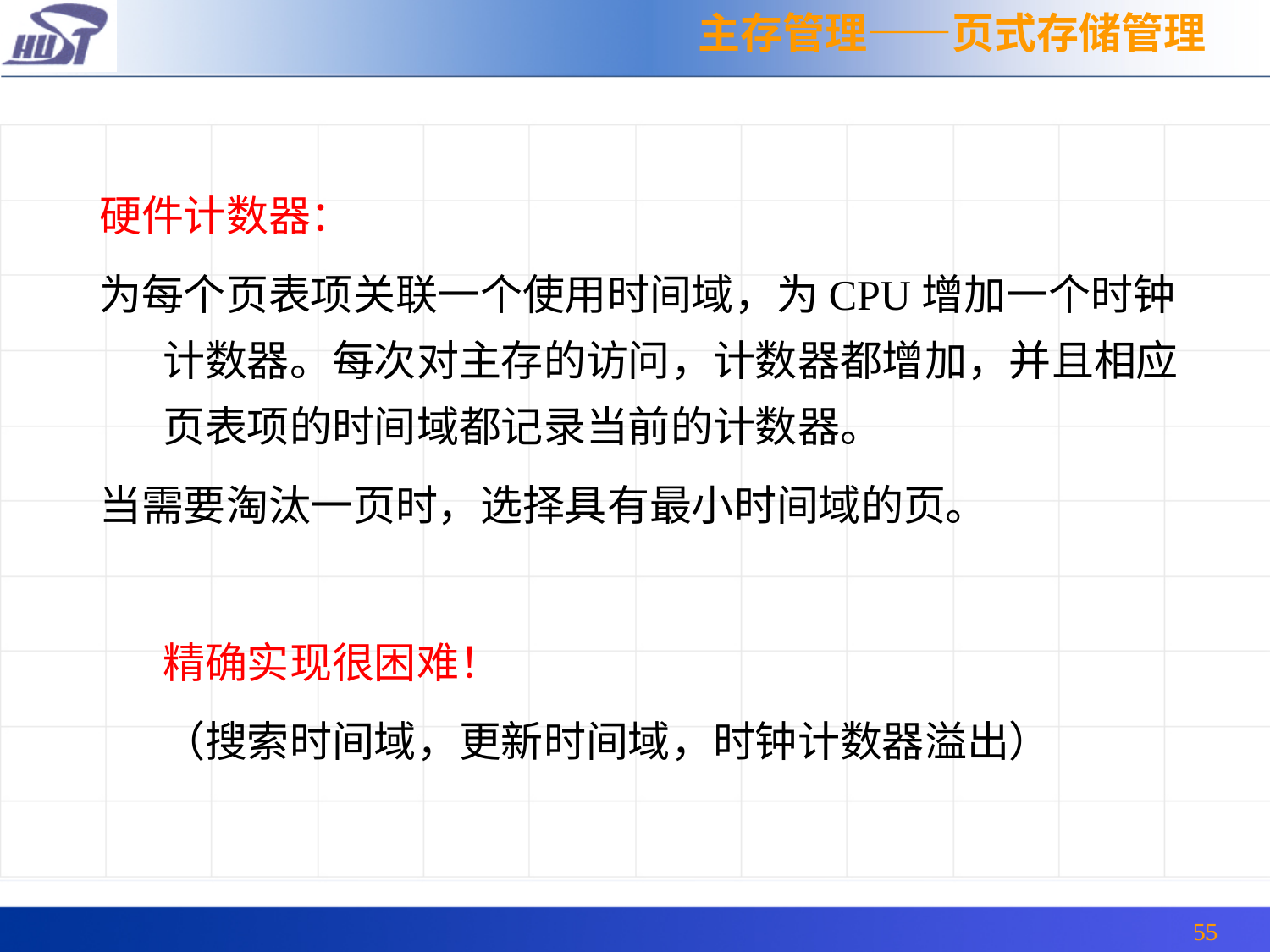

主存管理——页式存储管理
硬件计数器：
为每个页表项关联一个使用时间域，为CPU增加一个时钟计数器。每次对主存的访问，计数器都增加，并且相应页表项的时间域都记录当前的计数器。
当需要淘汰一页时，选择具有最小时间域的页。

	精确实现很困难！
	（搜索时间域，更新时间域，时钟计数器溢出）
55